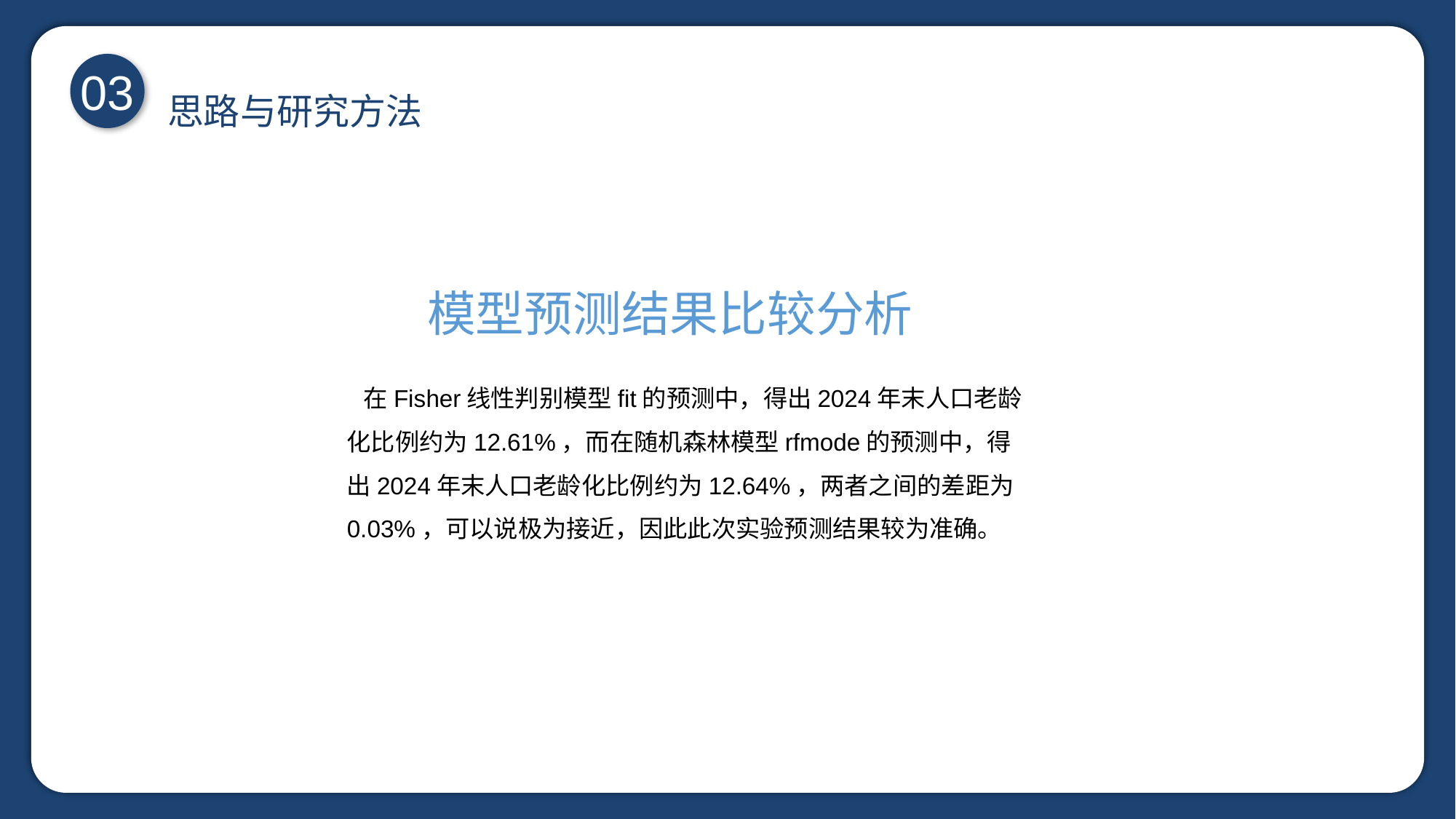

20.模型预测结果比较分析
思路与研究方法

03
模型预测结果比较分析
  在Fisher线性判别模型fit的预测中，得出2024年末人口老龄化比例约为12.61%，而在随机森林模型rfmode的预测中，得出2024年末人口老龄化比例约为12.64%，两者之间的差距为0.03%，可以说极为接近，因此此次实验预测结果较为准确。